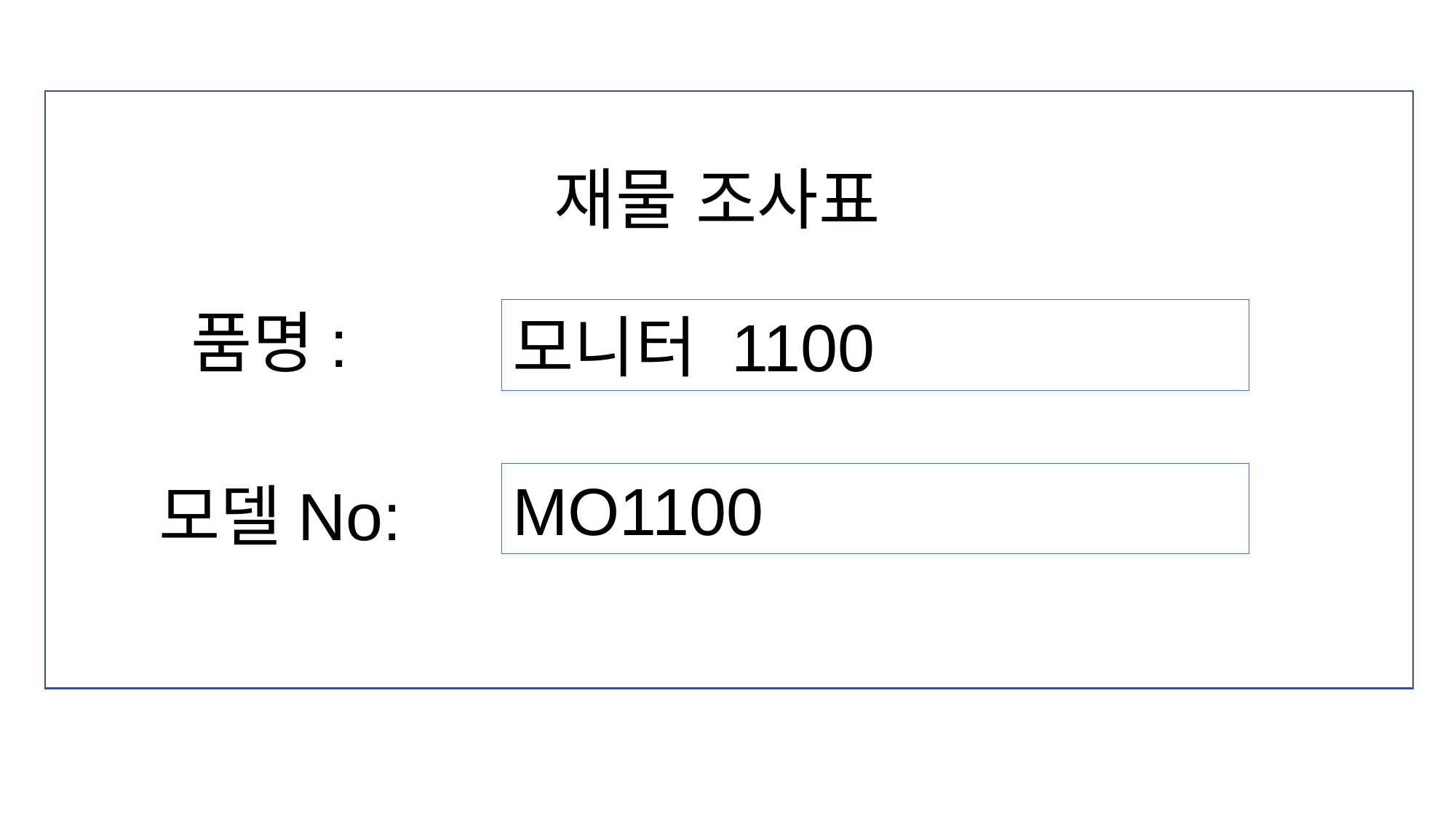

재물 조사표
품명:
모니터 1100
MO1100
모델No: